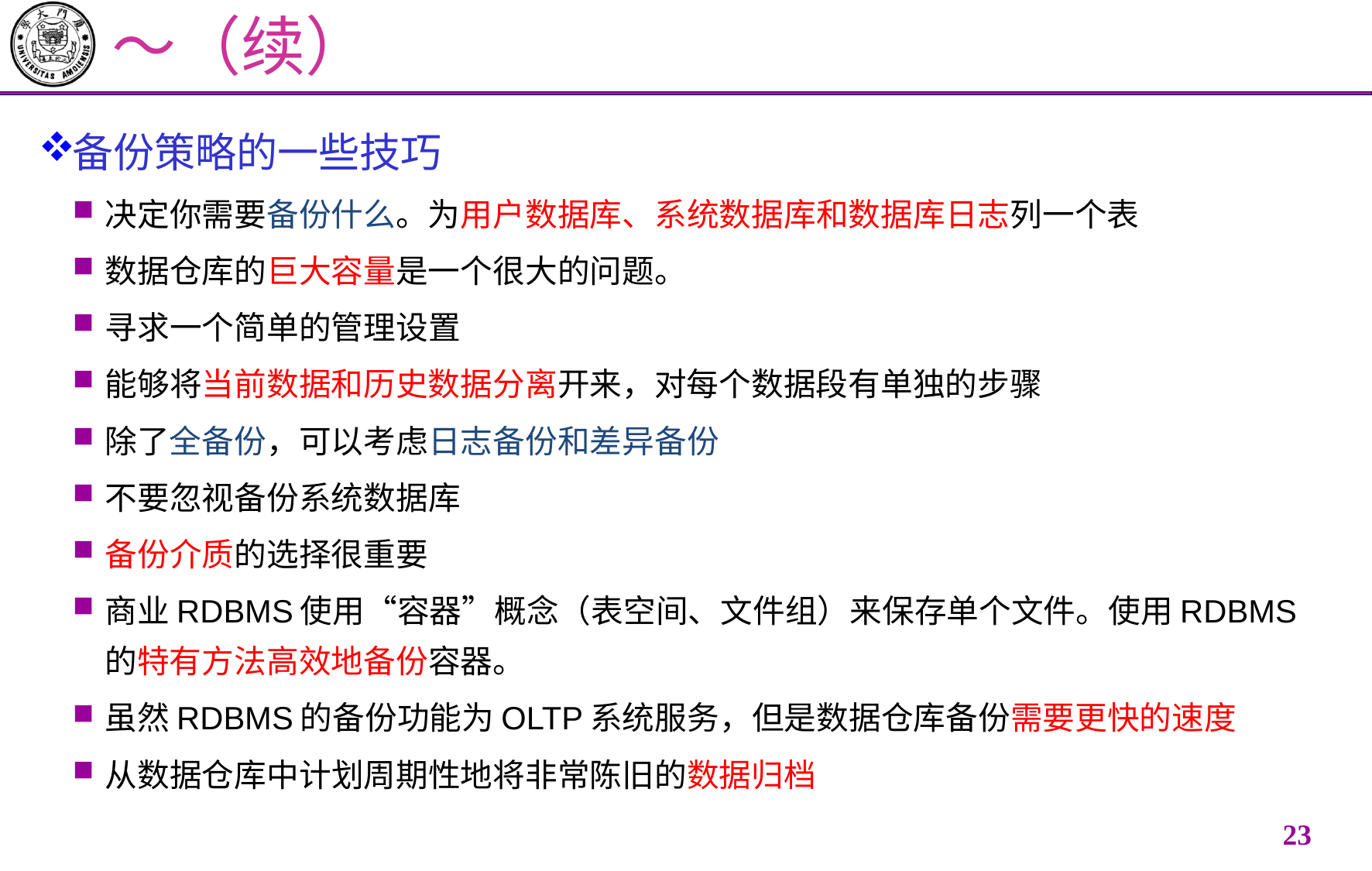

# ～（续）
备份策略的一些技巧
决定你需要备份什么。为用户数据库、系统数据库和数据库日志列一个表
数据仓库的巨大容量是一个很大的问题。
寻求一个简单的管理设置
能够将当前数据和历史数据分离开来，对每个数据段有单独的步骤
除了全备份，可以考虑日志备份和差异备份
不要忽视备份系统数据库
备份介质的选择很重要
商业RDBMS使用“容器”概念（表空间、文件组）来保存单个文件。使用RDBMS的特有方法高效地备份容器。
虽然RDBMS的备份功能为OLTP系统服务，但是数据仓库备份需要更快的速度
从数据仓库中计划周期性地将非常陈旧的数据归档
23